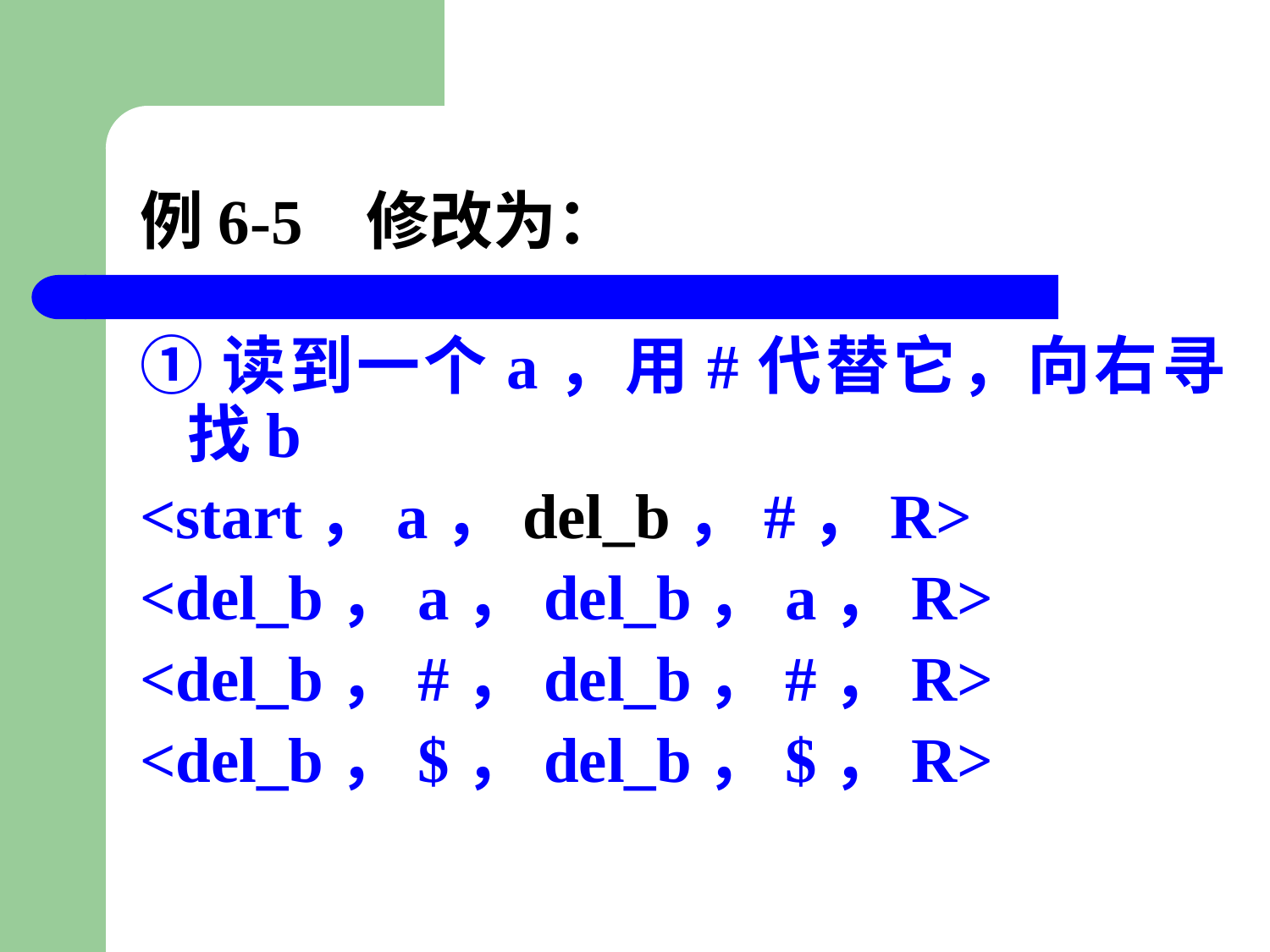

# 例6-5   修改为：
①读到一个a，用#代替它，向右寻找b
<start，a，del_b，#，R>
<del_b，a，del_b，a，R>
<del_b，#，del_b，#，R>
<del_b，$，del_b，$，R>